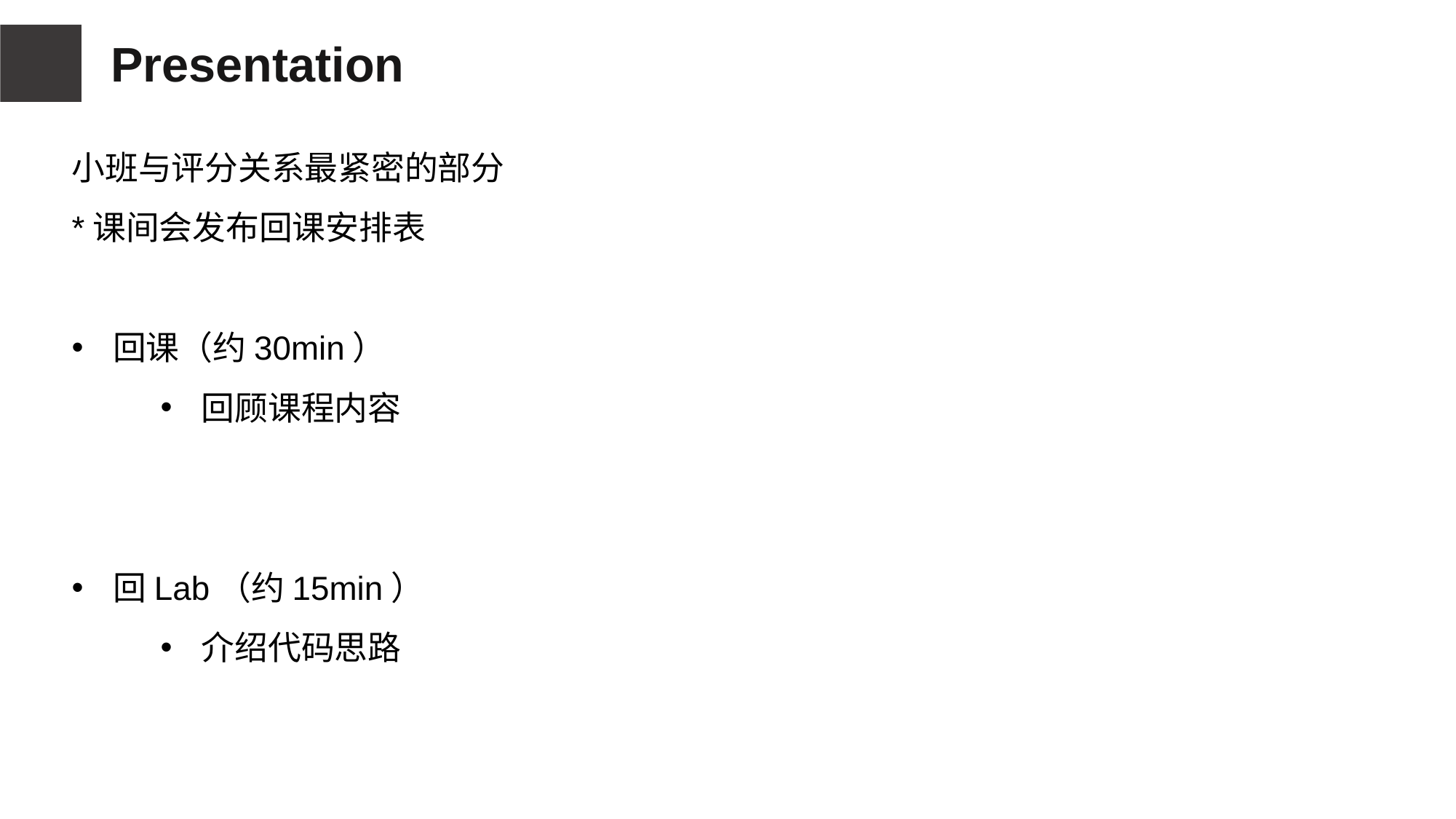

Presentation
小班与评分关系最紧密的部分
*课间会发布回课安排表

回课（约30min）
回顾课程内容

回Lab（约15min）
介绍代码思路